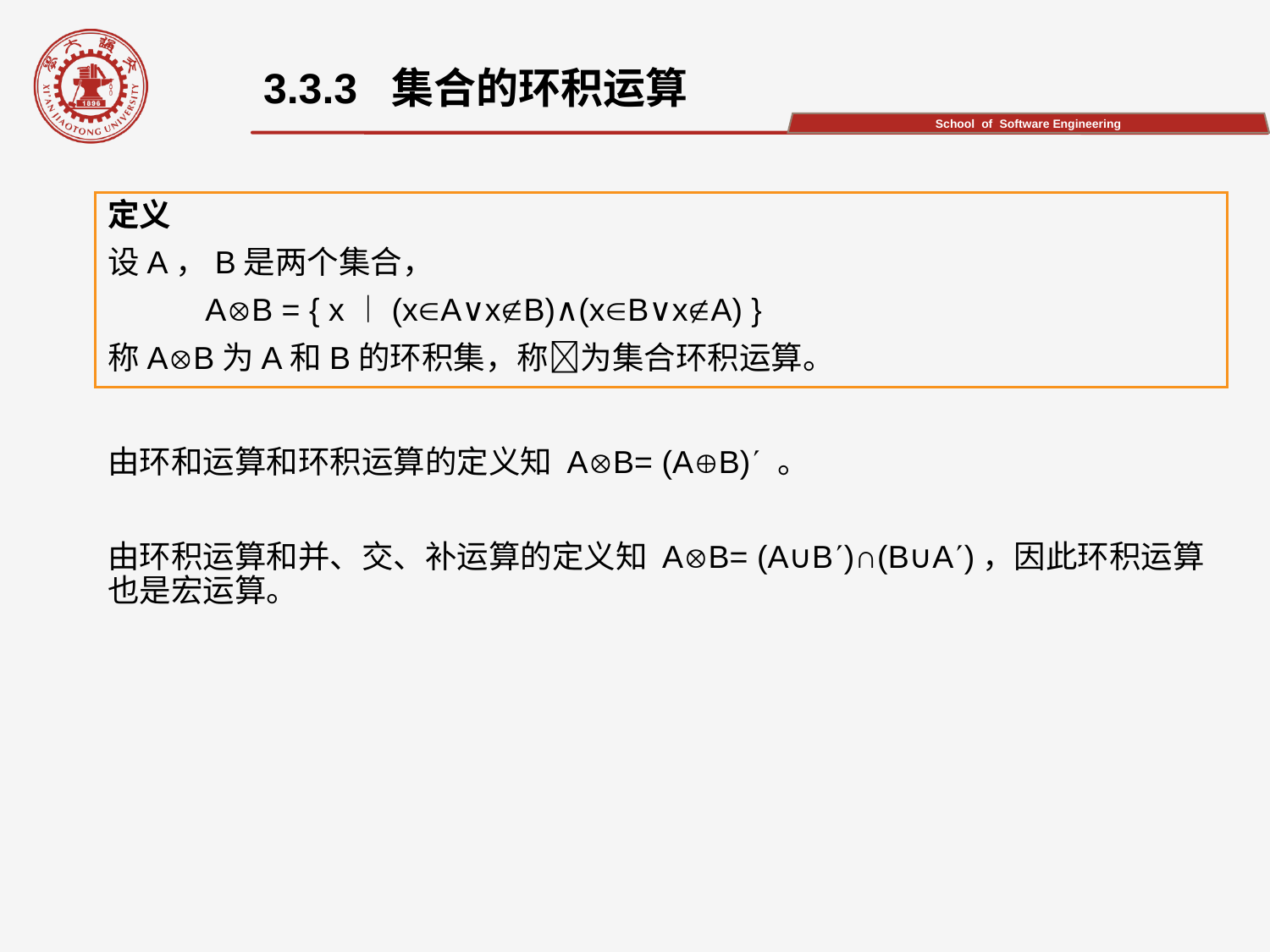

3.3.3  集合的环积运算

定义
设A，B是两个集合，
           A⊗B = { x︱(x∈A∨x∉B)∧(x∈B∨x∉A) }
称A⊗B为A和B的环积集，称⊗为集合环积运算。

由环和运算和环积运算的定义知 A⊗B= (A⊕B)′ 。

由环积运算和并、交、补运算的定义知 A⊗B= (A∪B′)∩(B∪A′)，因此环积运算也是宏运算。